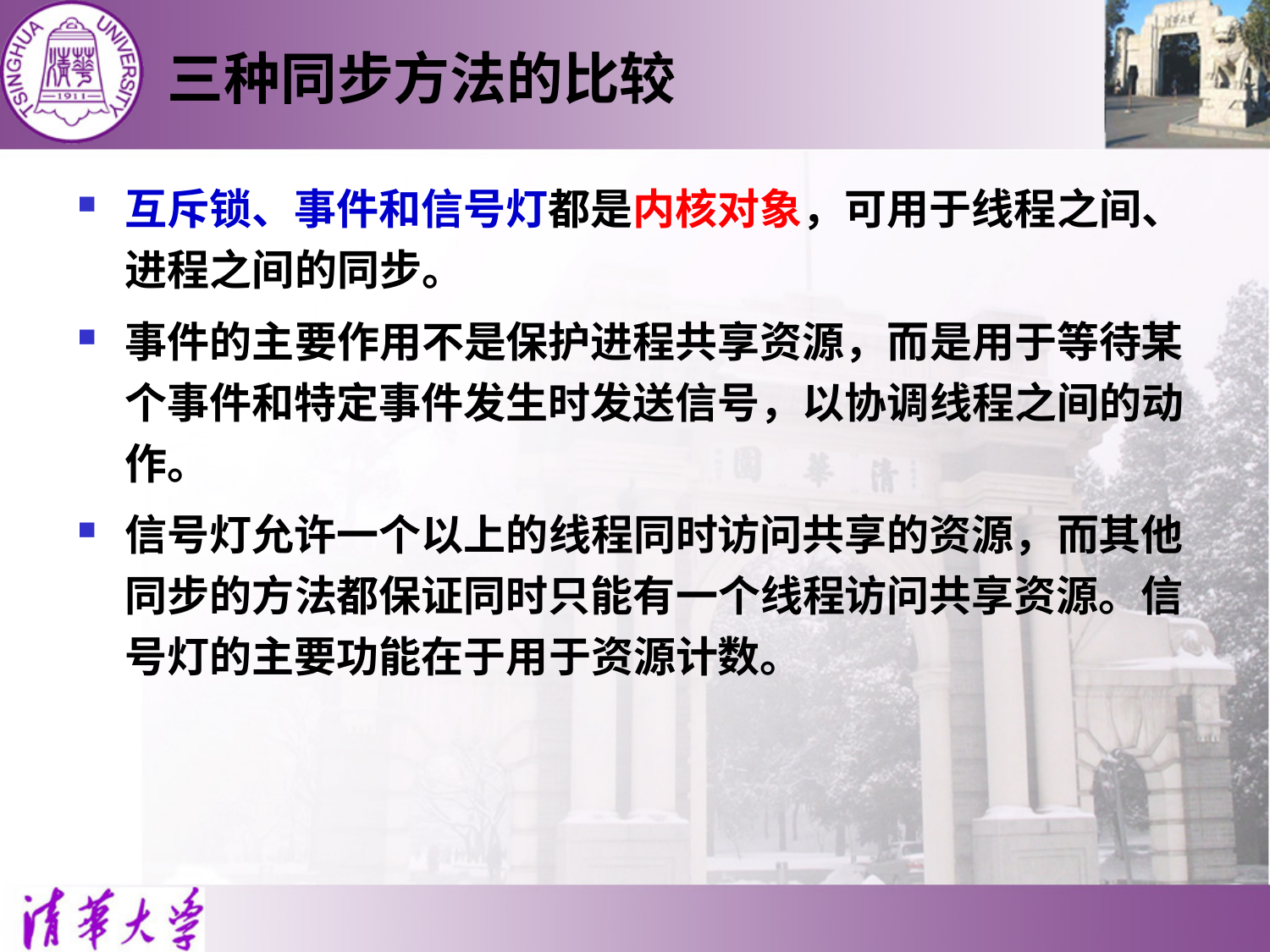

# 三种同步方法的比较
互斥锁、事件和信号灯都是内核对象，可用于线程之间、进程之间的同步。
事件的主要作用不是保护进程共享资源，而是用于等待某个事件和特定事件发生时发送信号，以协调线程之间的动作。
信号灯允许一个以上的线程同时访问共享的资源，而其他同步的方法都保证同时只能有一个线程访问共享资源。信号灯的主要功能在于用于资源计数。